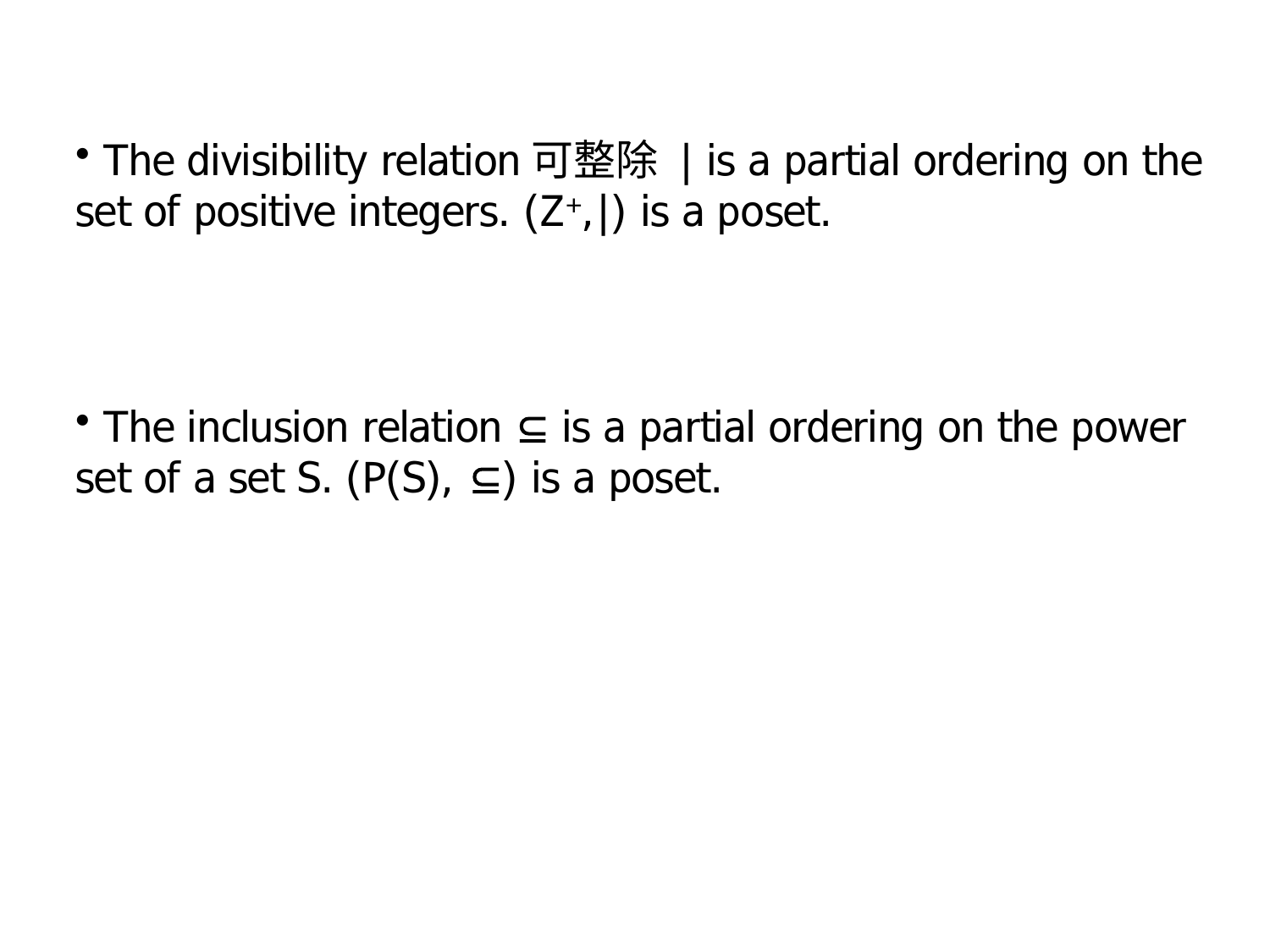

The divisibility relation可整除 | is a partial ordering on the set of positive integers. (Z+,|) is a poset.

 The inclusion relation ⊆ is a partial ordering on the power set of a set S. (P(S), ⊆) is a poset.